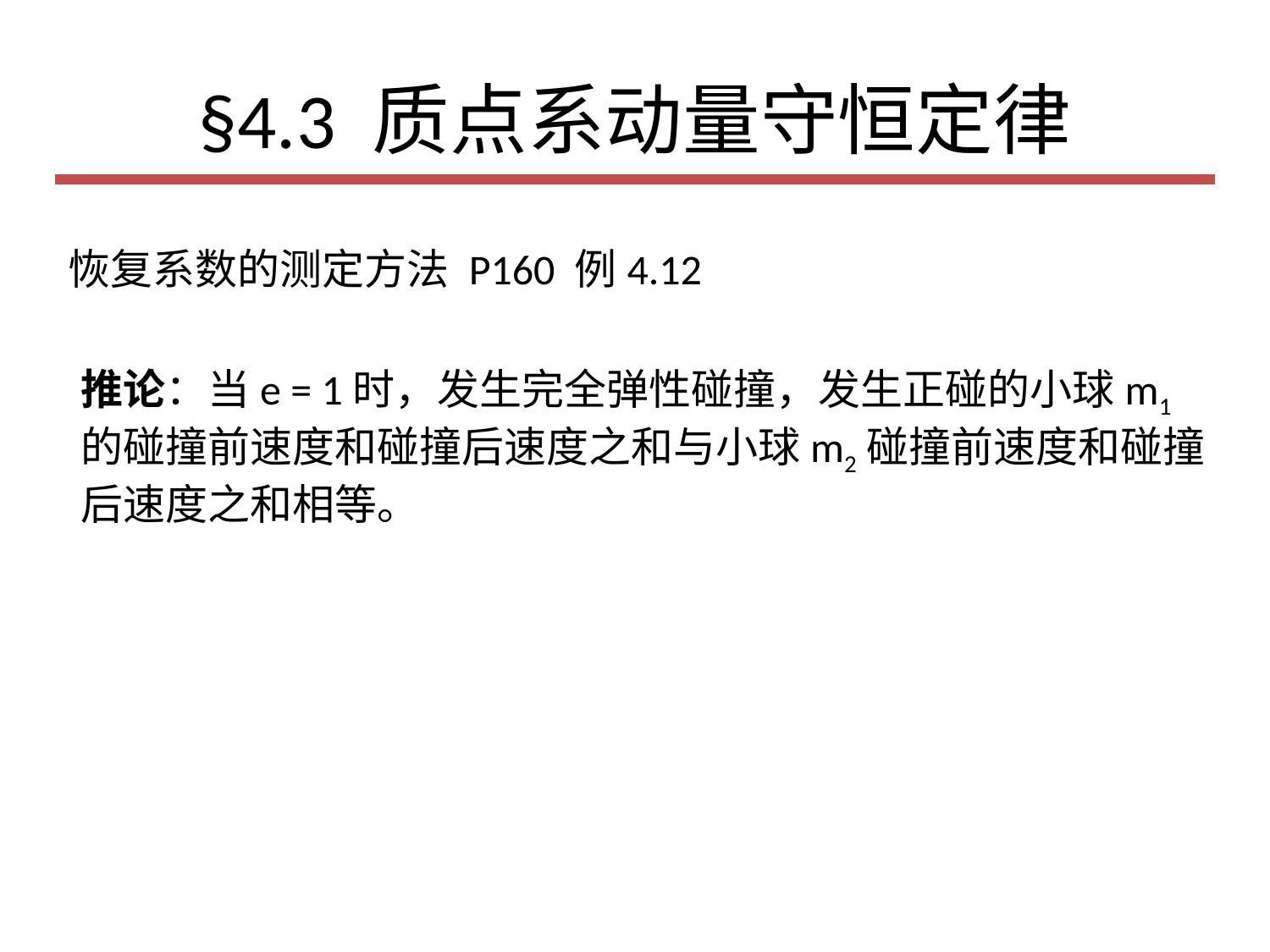

# §4.3 质点系动量守恒定律

恢复系数的测定方法 P160 例4.12
推论：当e = 1时，发生完全弹性碰撞，发生正碰的小球m1的碰撞前速度和碰撞后速度之和与小球m2碰撞前速度和碰撞后速度之和相等。